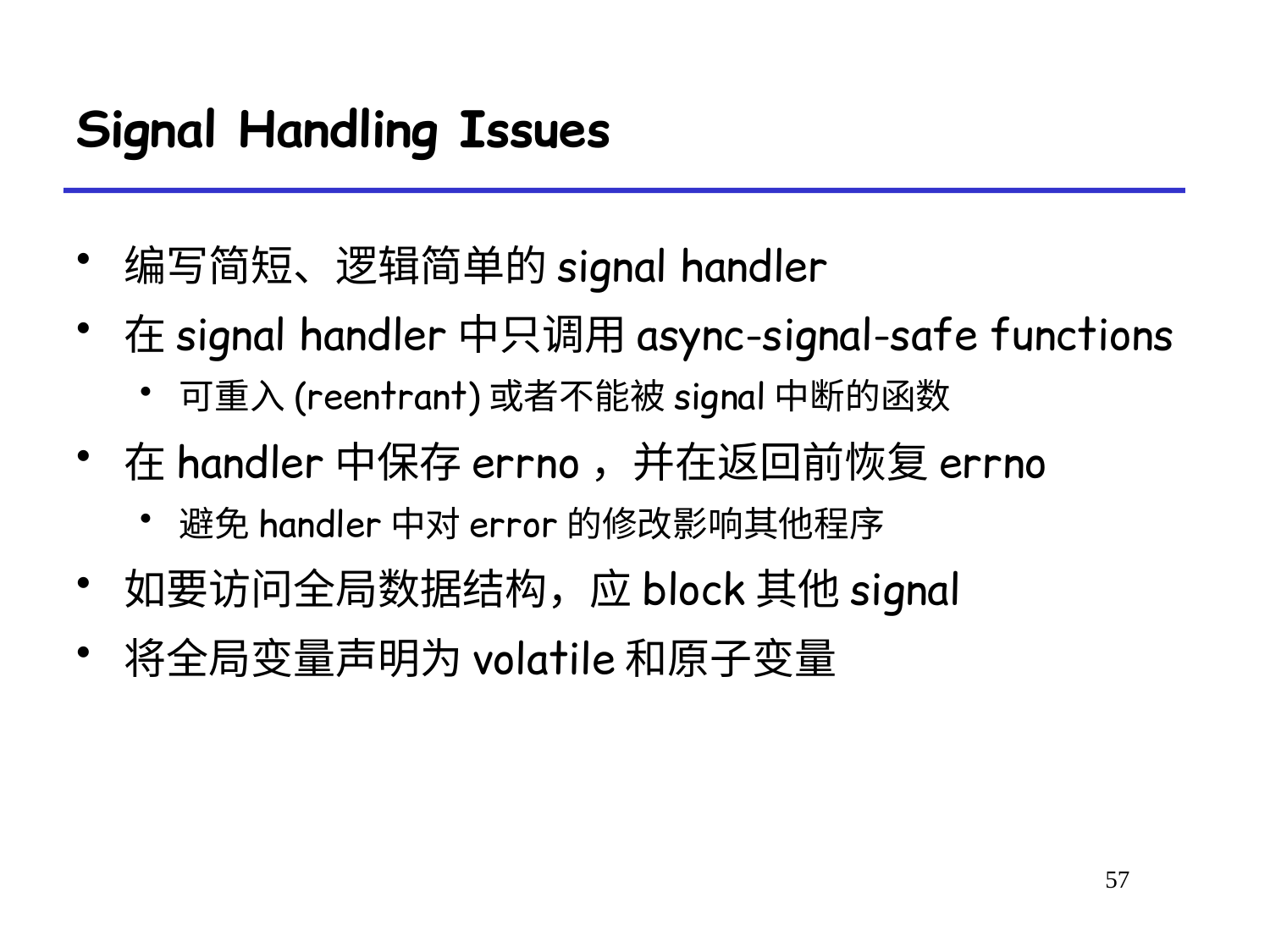

# Signal Handling Issues
编写简短、逻辑简单的signal handler
在signal handler中只调用async-signal-safe functions
可重入(reentrant)或者不能被signal中断的函数
在handler中保存errno，并在返回前恢复errno
避免handler中对error的修改影响其他程序
如要访问全局数据结构，应block其他signal
将全局变量声明为volatile和原子变量

57